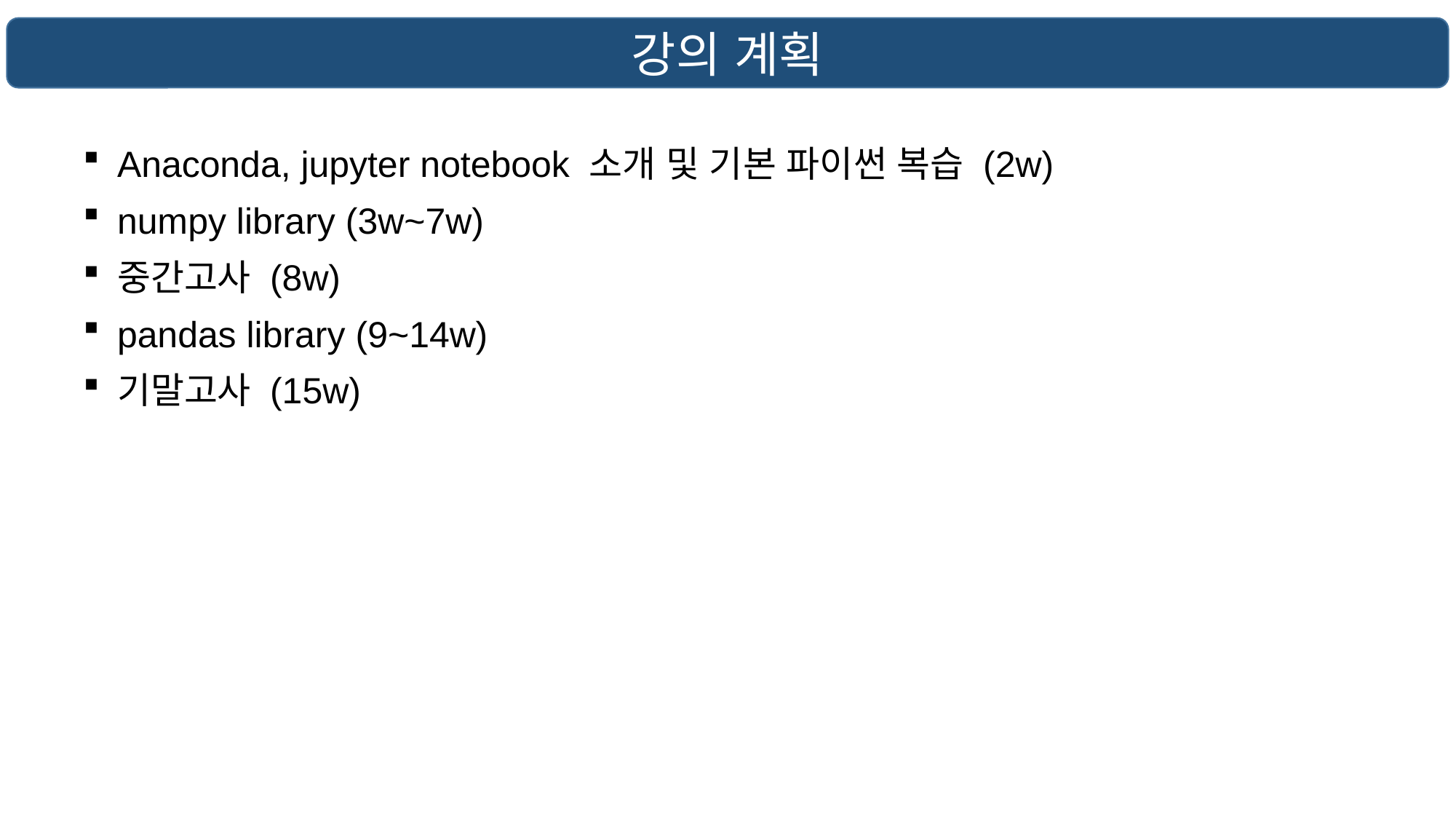

강의 계획
Anaconda, jupyter notebook 소개 및 기본 파이썬 복습 (2w)
numpy library (3w~7w)
중간고사 (8w)
pandas library (9~14w)
기말고사 (15w)